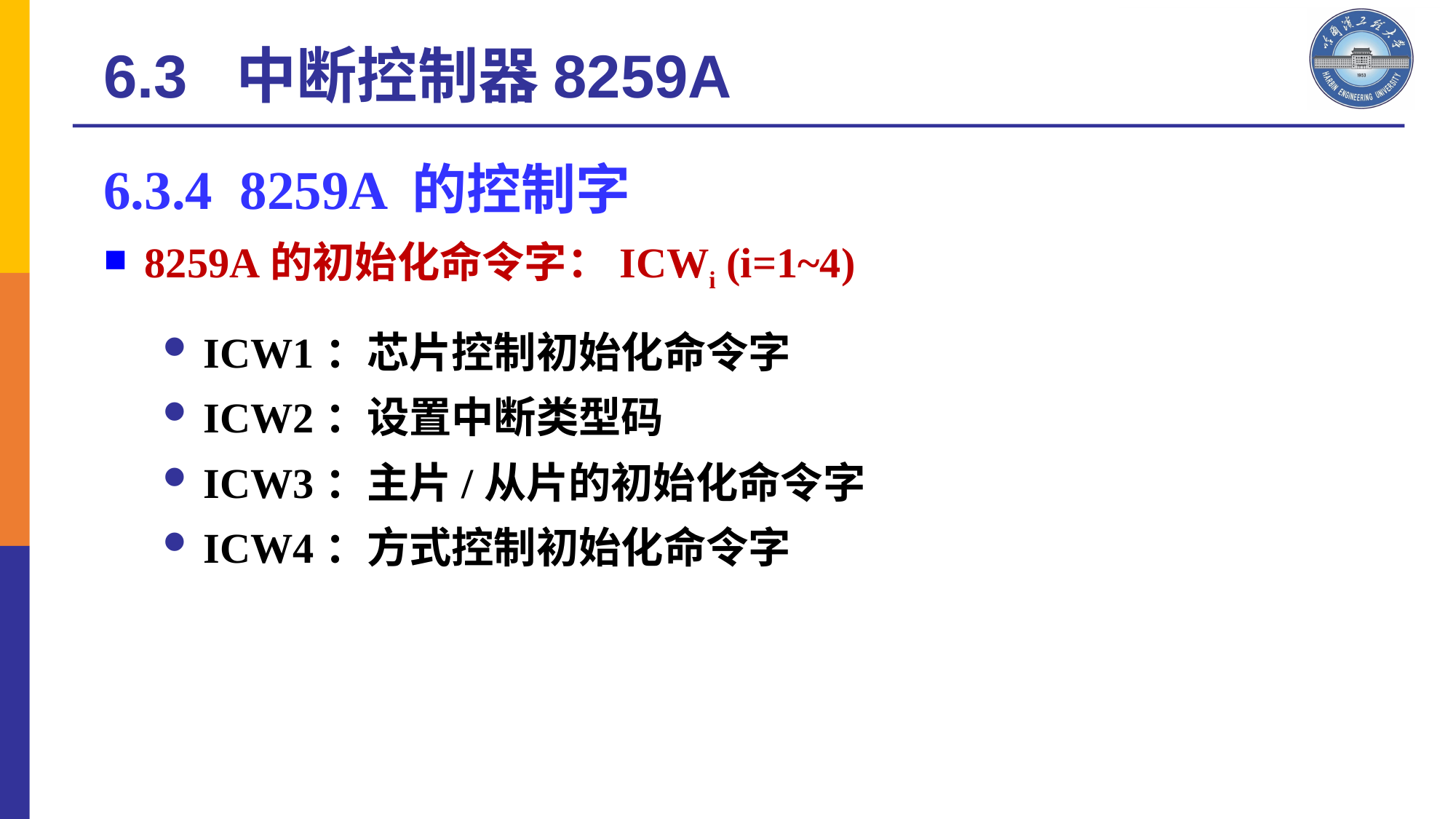

6.3  中断控制器8259A
6.3.4  8259A 的控制字
8259A的初始化命令字：ICWi (i=1~4)
ICW1：芯片控制初始化命令字
ICW2：设置中断类型码
ICW3：主片/从片的初始化命令字
ICW4：方式控制初始化命令字